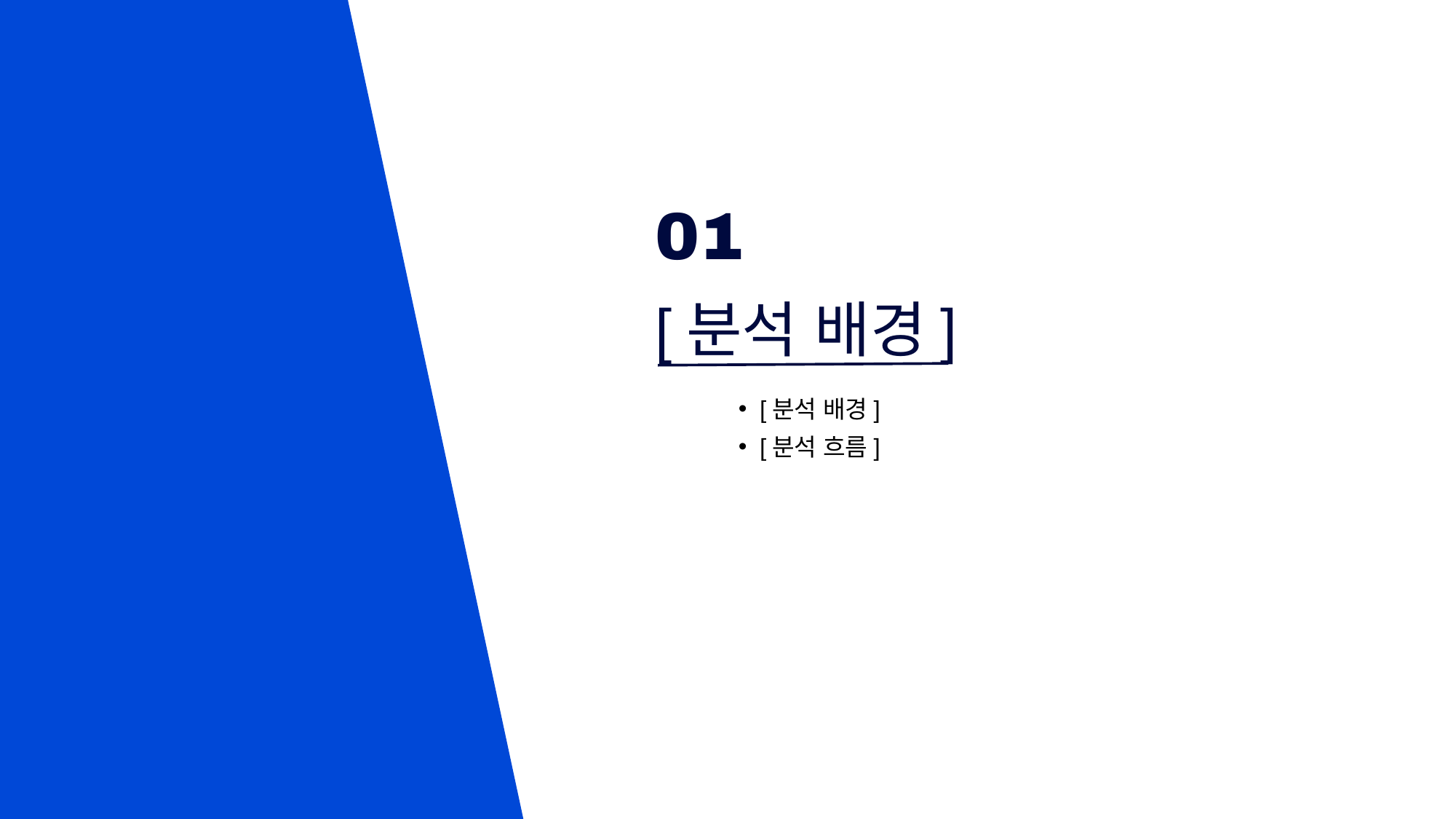

01
[분석 배경]
[분석 배경]
[분석 흐름]